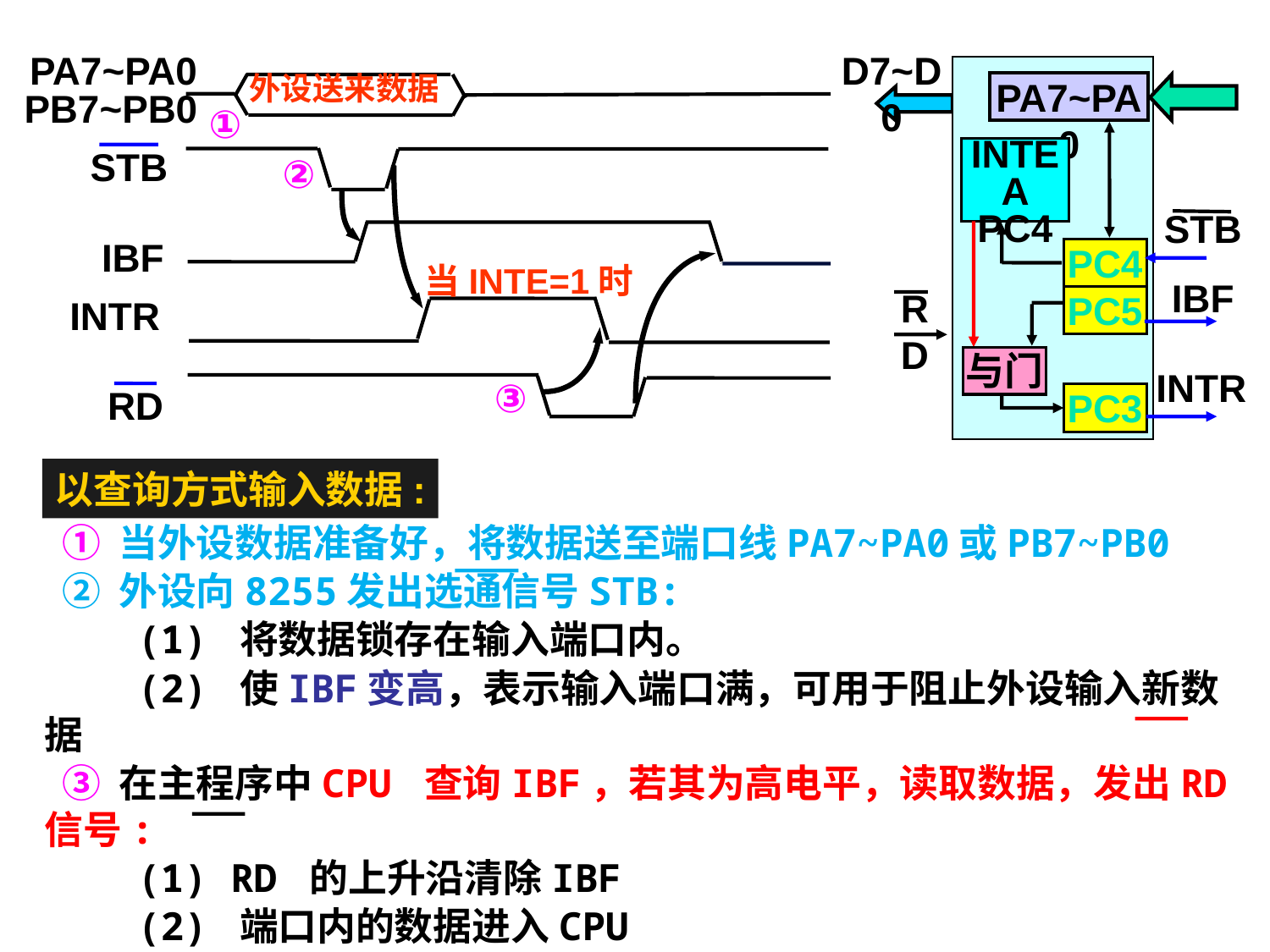

PA7~PA0
外设送来数据

PB7~PB0
①

STB

②

IBF

当INTE=1时

INTR

③

RD

D7~D0

PA7~PA0

INTEA
PC4
STB

PC4

IBF
RD

PC5

与门
INTR
PC3

以查询方式输入数据:
  ① 当外设数据准备好，将数据送至端口线PA7~PA0或PB7~PB0
  ② 外设向8255发出选通信号STB:
    (1) 将数据锁存在输入端口内。
    (2) 使IBF变高，表示输入端口满，可用于阻止外设输入新数据
  ③ 在主程序中CPU 查询IBF，若其为高电平，读取数据，发出RD信号:
    (1) RD 的上升沿清除IBF
    (2) 端口内的数据进入CPU